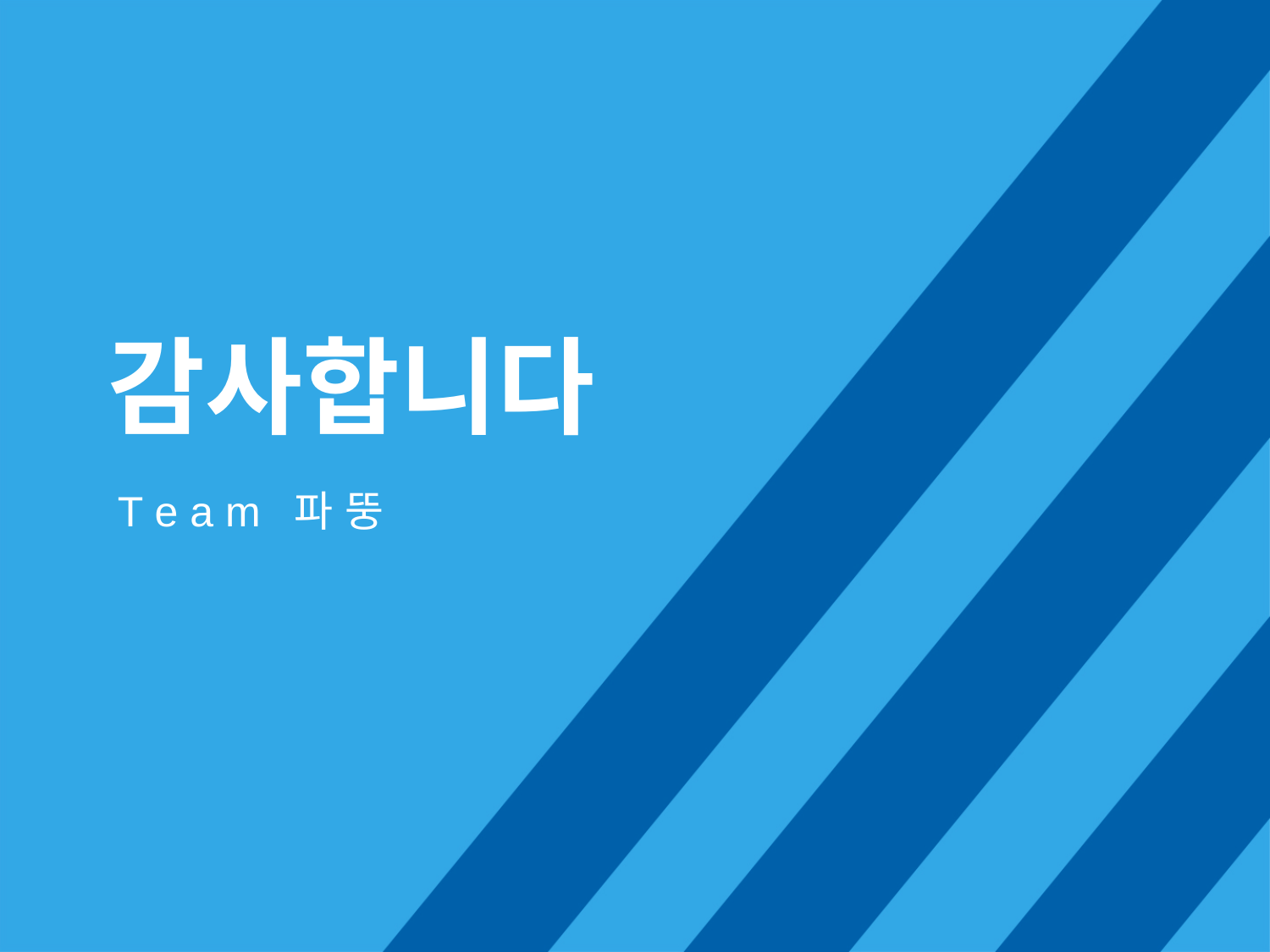

감사합니다
T e a m  파 뚱